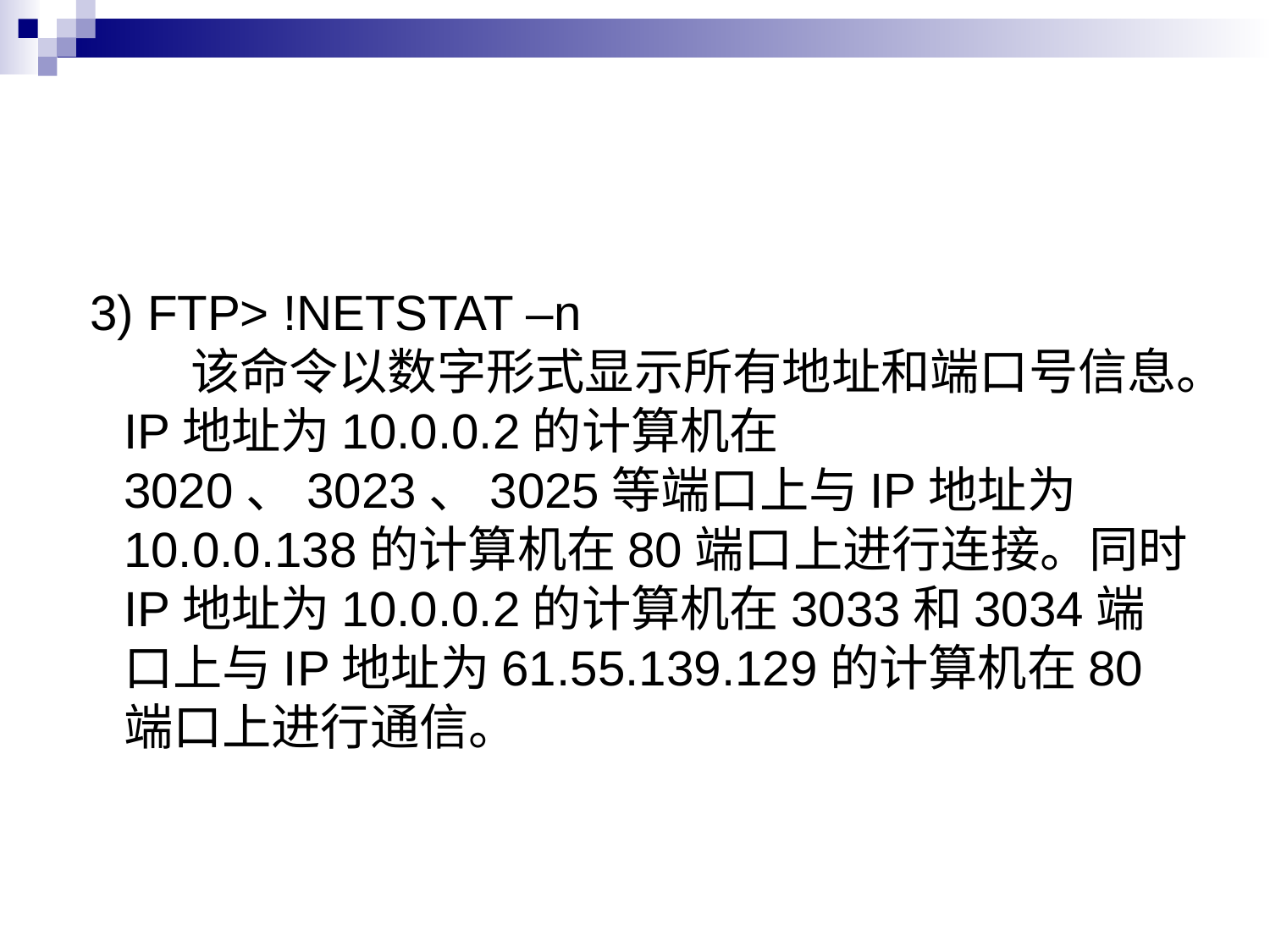

#
 3) FTP> !NETSTAT –n
    该命令以数字形式显示所有地址和端口号信息。IP地址为10.0.0.2的计算机在3020、3023、3025等端口上与IP地址为10.0.0.138的计算机在80端口上进行连接。同时IP地址为10.0.0.2的计算机在3033和3034端口上与IP地址为61.55.139.129的计算机在80端口上进行通信。